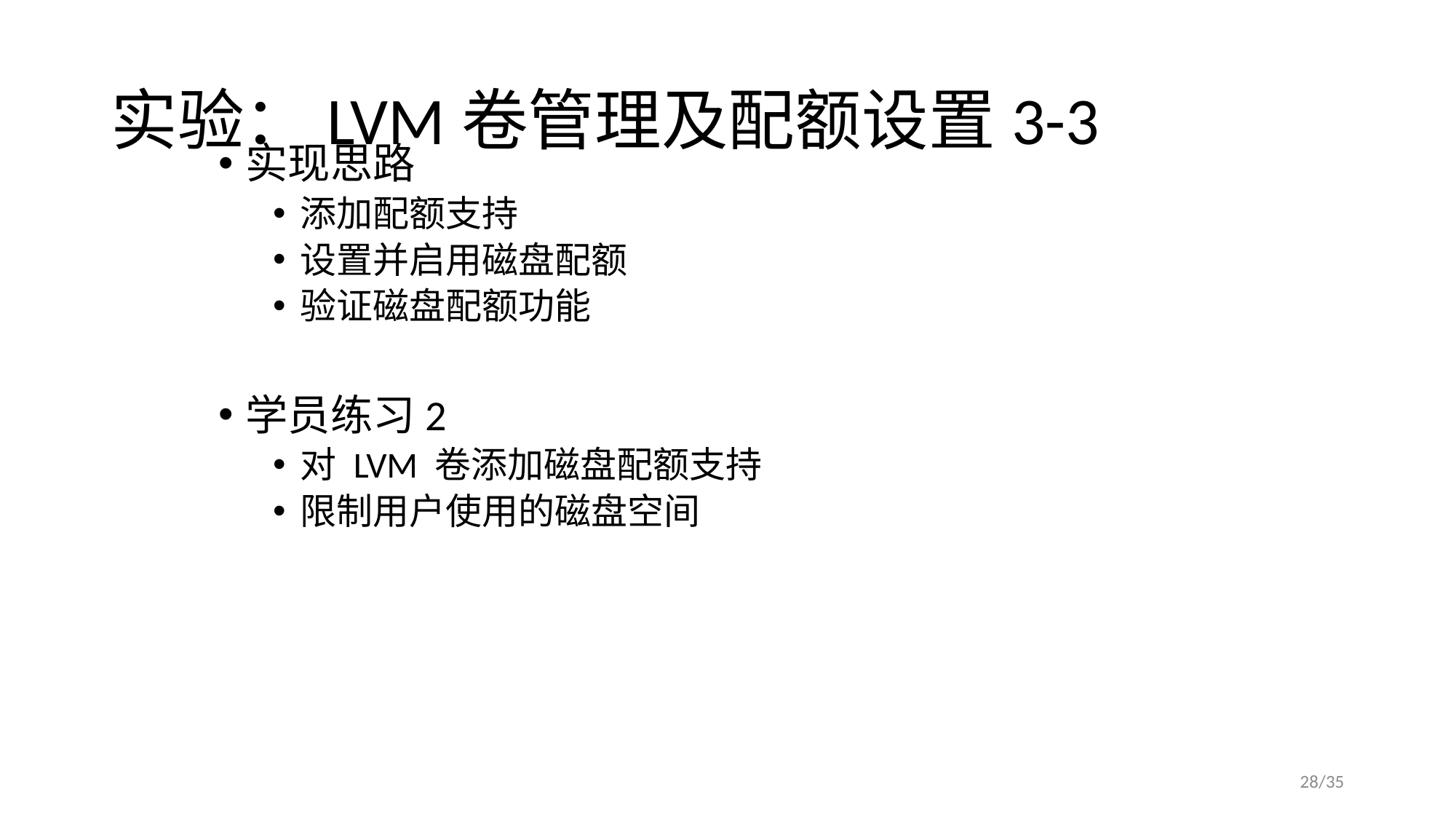

# 实验：LVM卷管理及配额设置3-3
实现思路
添加配额支持
设置并启用磁盘配额
验证磁盘配额功能

学员练习2
对 LVM 卷添加磁盘配额支持
限制用户使用的磁盘空间
28/35